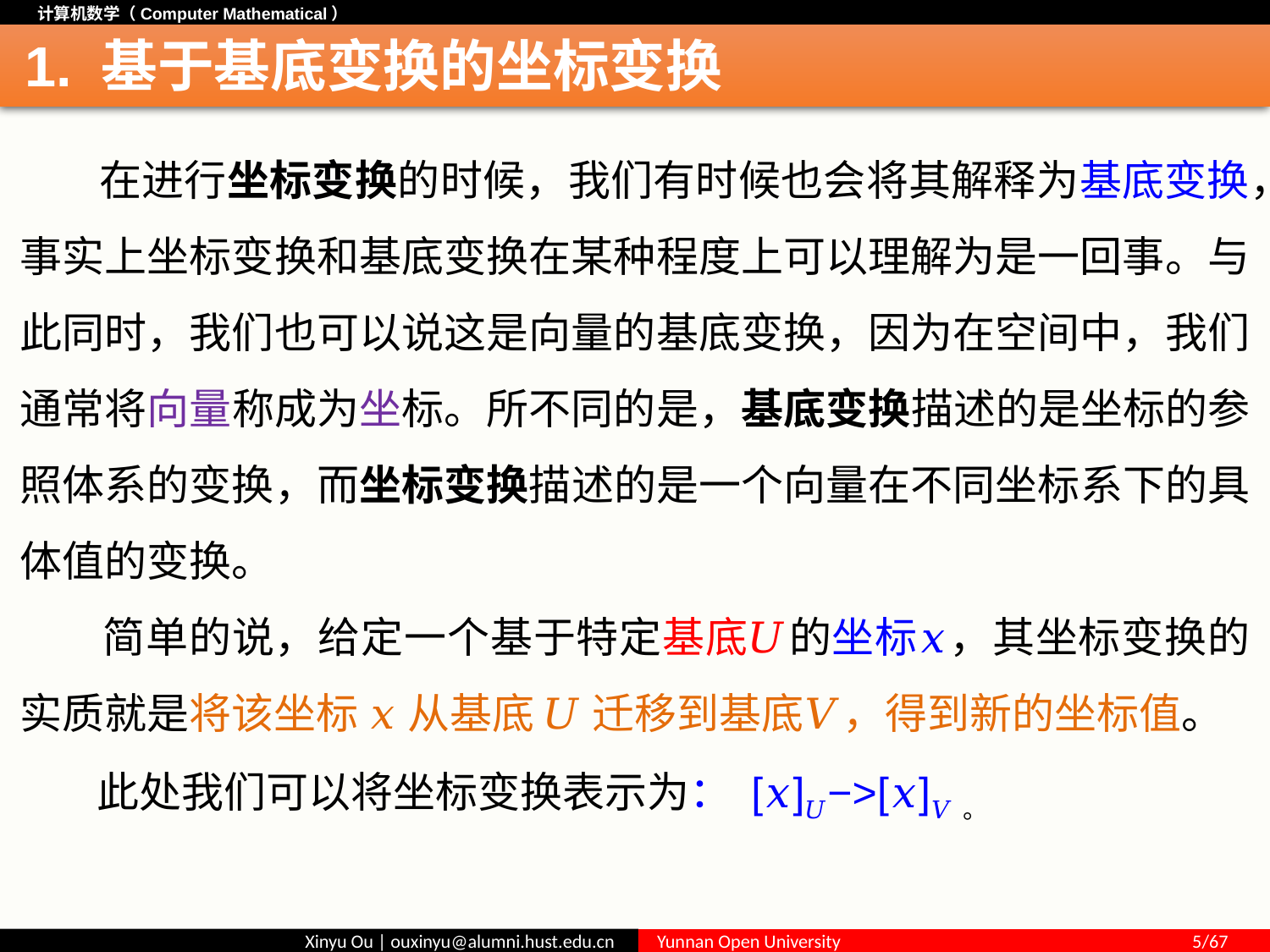

# 1. 基于基底变换的坐标变换
       在进行坐标变换的时候，我们有时候也会将其解释为基底变换，事实上坐标变换和基底变换在某种程度上可以理解为是一回事。与此同时，我们也可以说这是向量的基底变换，因为在空间中，我们通常将向量称成为坐标。所不同的是，基底变换描述的是坐标的参照体系的变换，而坐标变换描述的是一个向量在不同坐标系下的具体值的变换。
       简单的说，给定一个基于特定基底𝑈的坐标𝑥，其坐标变换的实质就是将该坐标 𝑥 从基底 𝑈 迁移到基底𝑉，得到新的坐标值。
       此处我们可以将坐标变换表示为： [𝑥]𝑈−>[𝑥]𝑉。